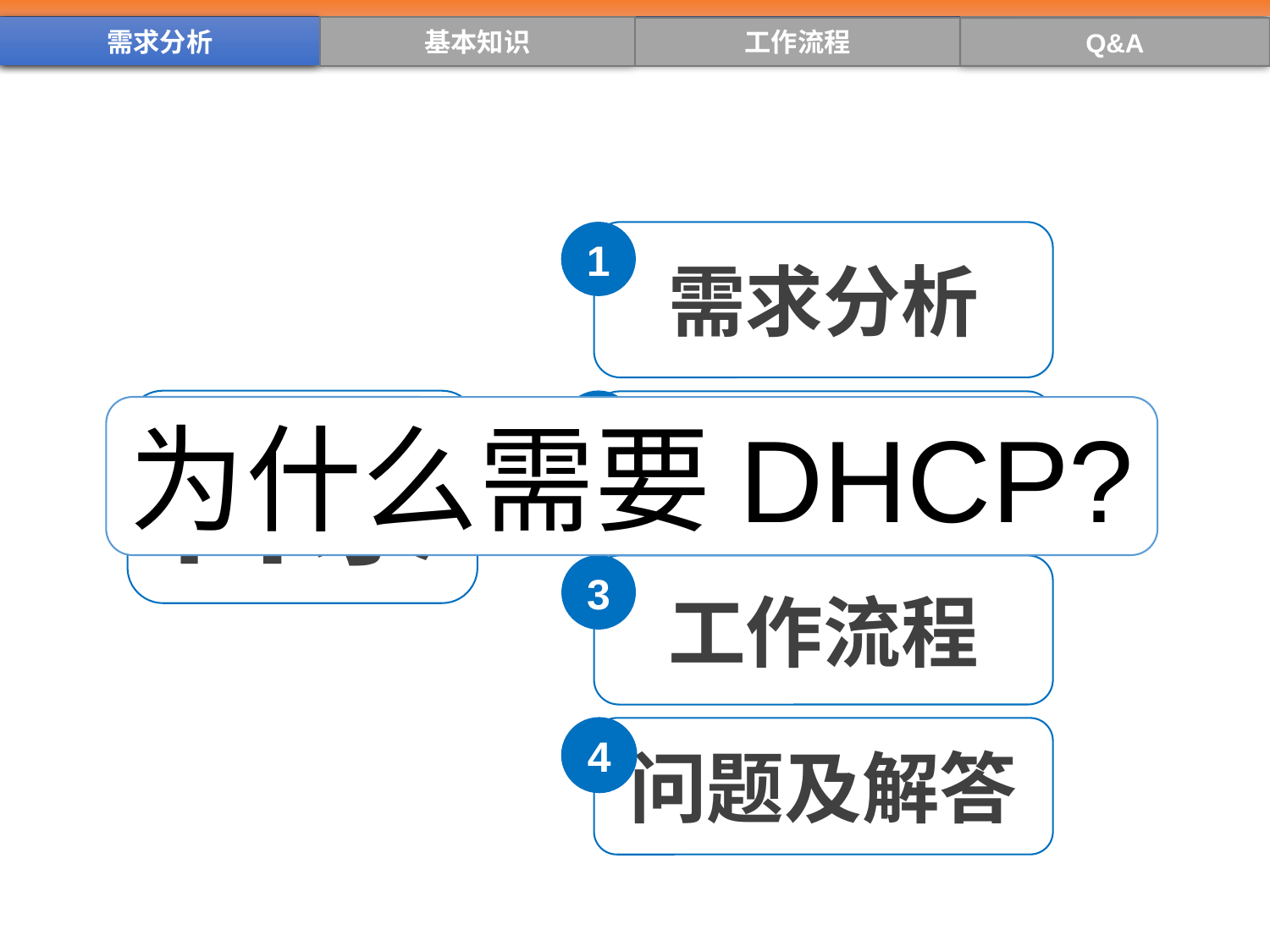

需求分析
基本知识
工作流程
Q&A
需求分析
基本知识
工作流程
Q&A
需求分析
1
目录
2
基本知识
为什么需要DHCP?
工作流程
3
4
问题及解答